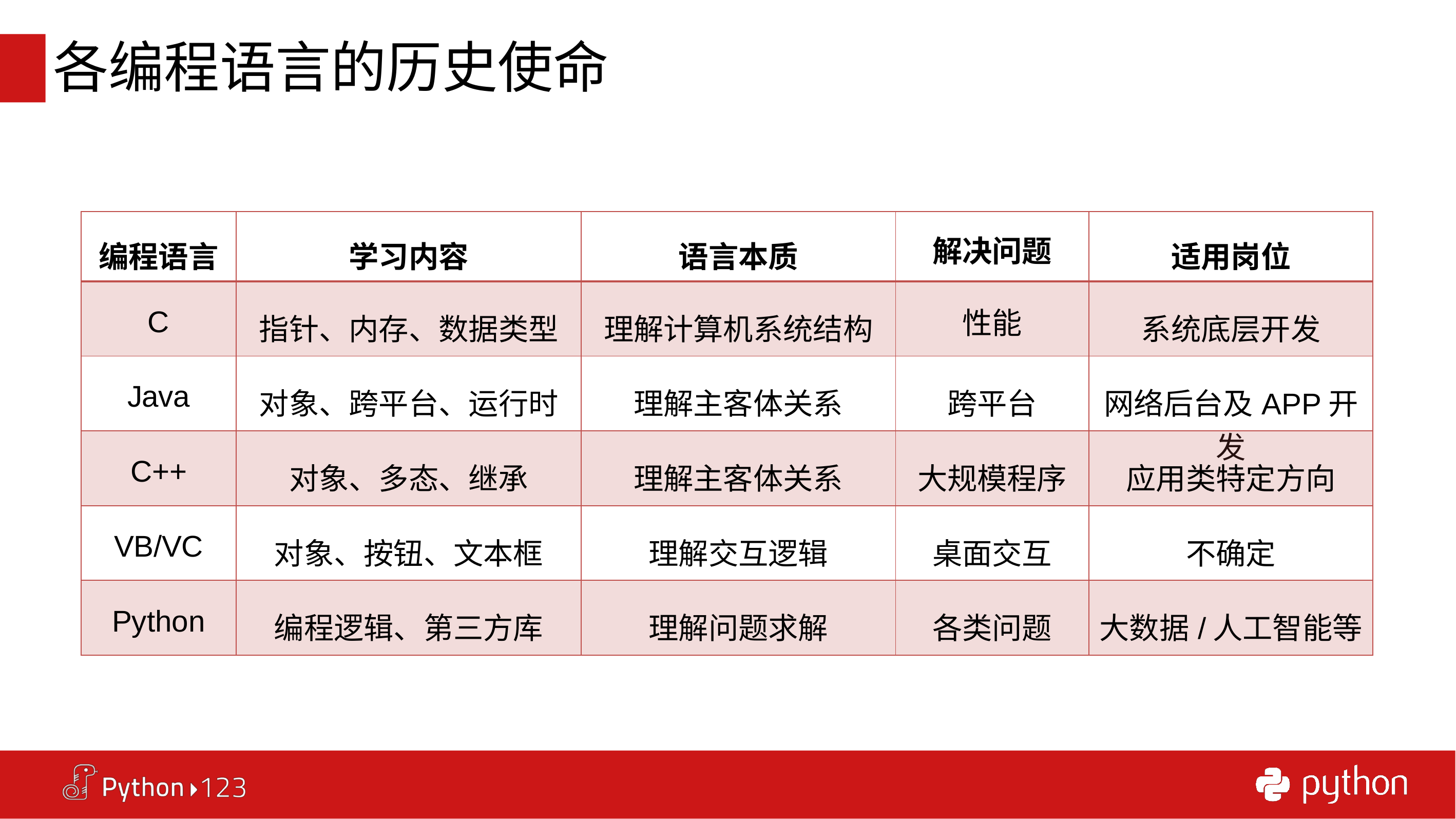

# 各编程语言的历史使命

| 编程语言 | 学习内容 | 语言本质 | 解决问题 | 适用岗位 |
| --- | --- | --- | --- | --- |
| C | 指针、内存、数据类型 | 理解计算机系统结构 | 性能 | 系统底层开发 |
| Java | 对象、跨平台、运行时 | 理解主客体关系 | 跨平台 | 网络后台及APP开发 |
| C++ | 对象、多态、继承 | 理解主客体关系 | 大规模程序 | 应用类特定方向 |
| VB/VC | 对象、按钮、文本框 | 理解交互逻辑 | 桌面交互 | 不确定 |
| Python | 编程逻辑、第三方库 | 理解问题求解 | 各类问题 | 大数据/人工智能等 |